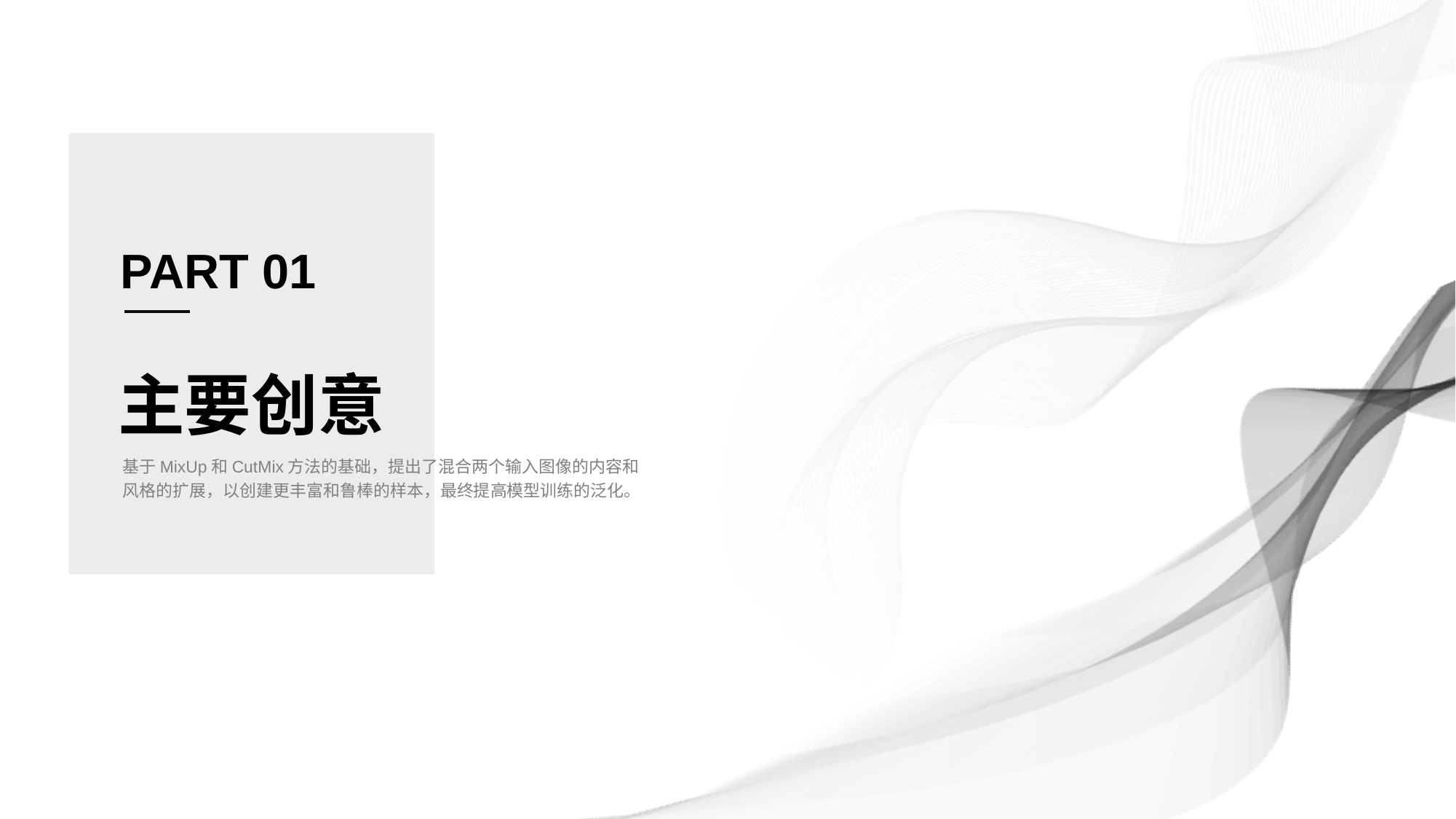

PART 01
主要创意
基于MixUp和CutMix方法的基础，提出了混合两个输入图像的内容和风格的扩展，以创建更丰富和鲁棒的样本，最终提高模型训练的泛化。